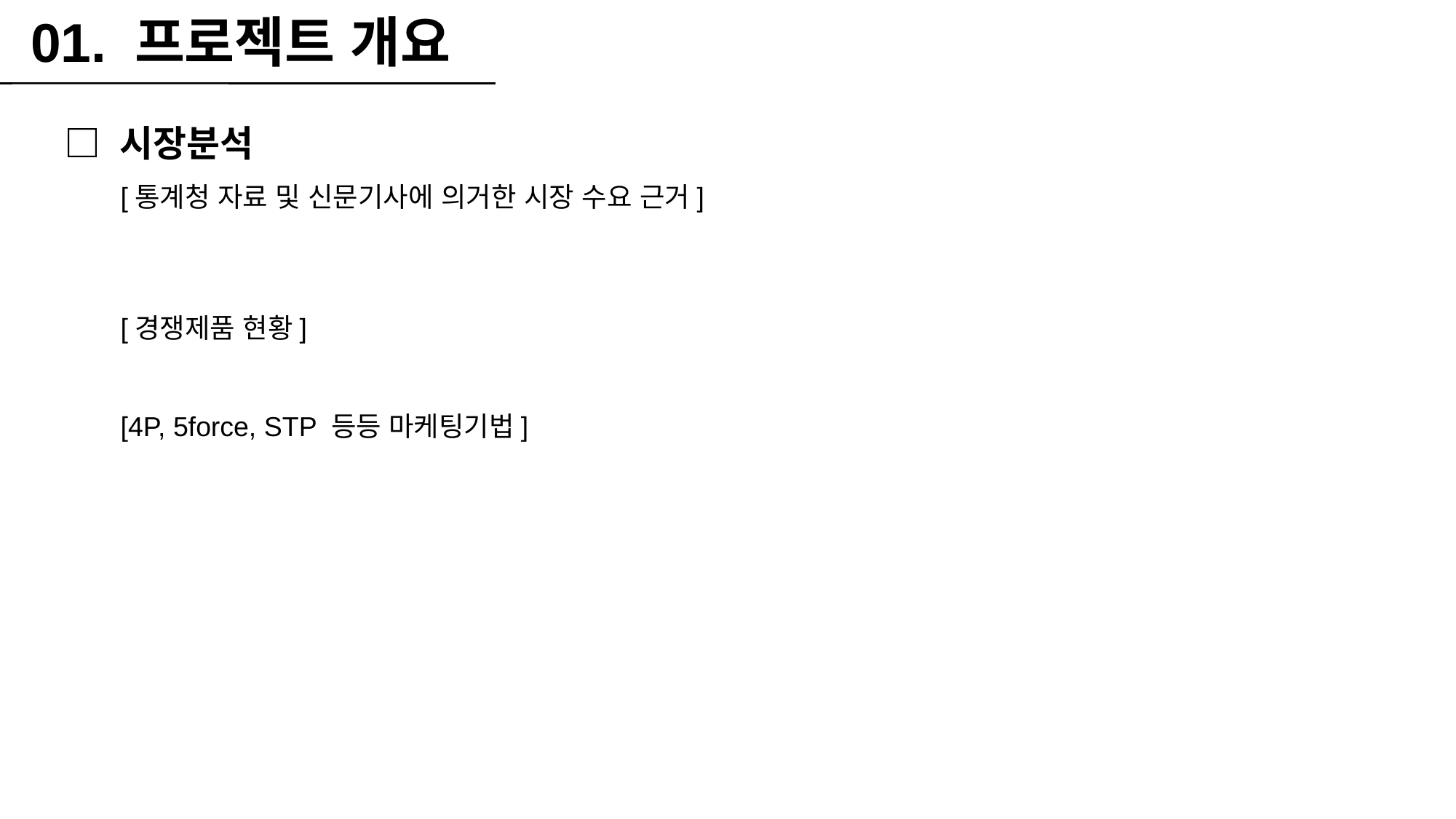

01. 프로젝트 개요

□ 시장분석
[통계청 자료 및 신문기사에 의거한 시장 수요 근거]

[경쟁제품 현황]

[4P, 5force, STP 등등 마케팅기법]